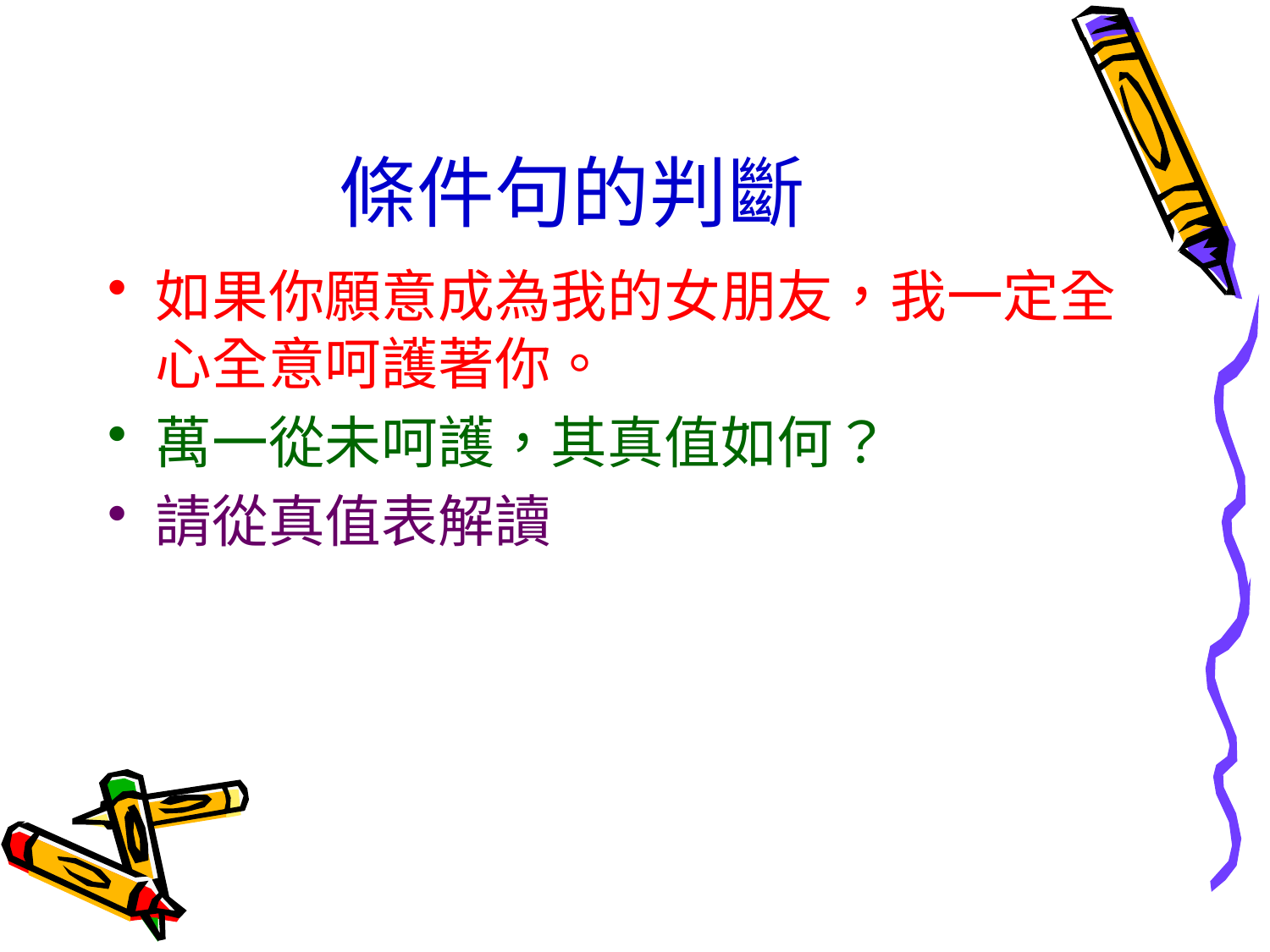

# 條件句的判斷
如果你願意成為我的女朋友，我一定全心全意呵護著你。
萬一從未呵護，其真值如何？
請從真值表解讀